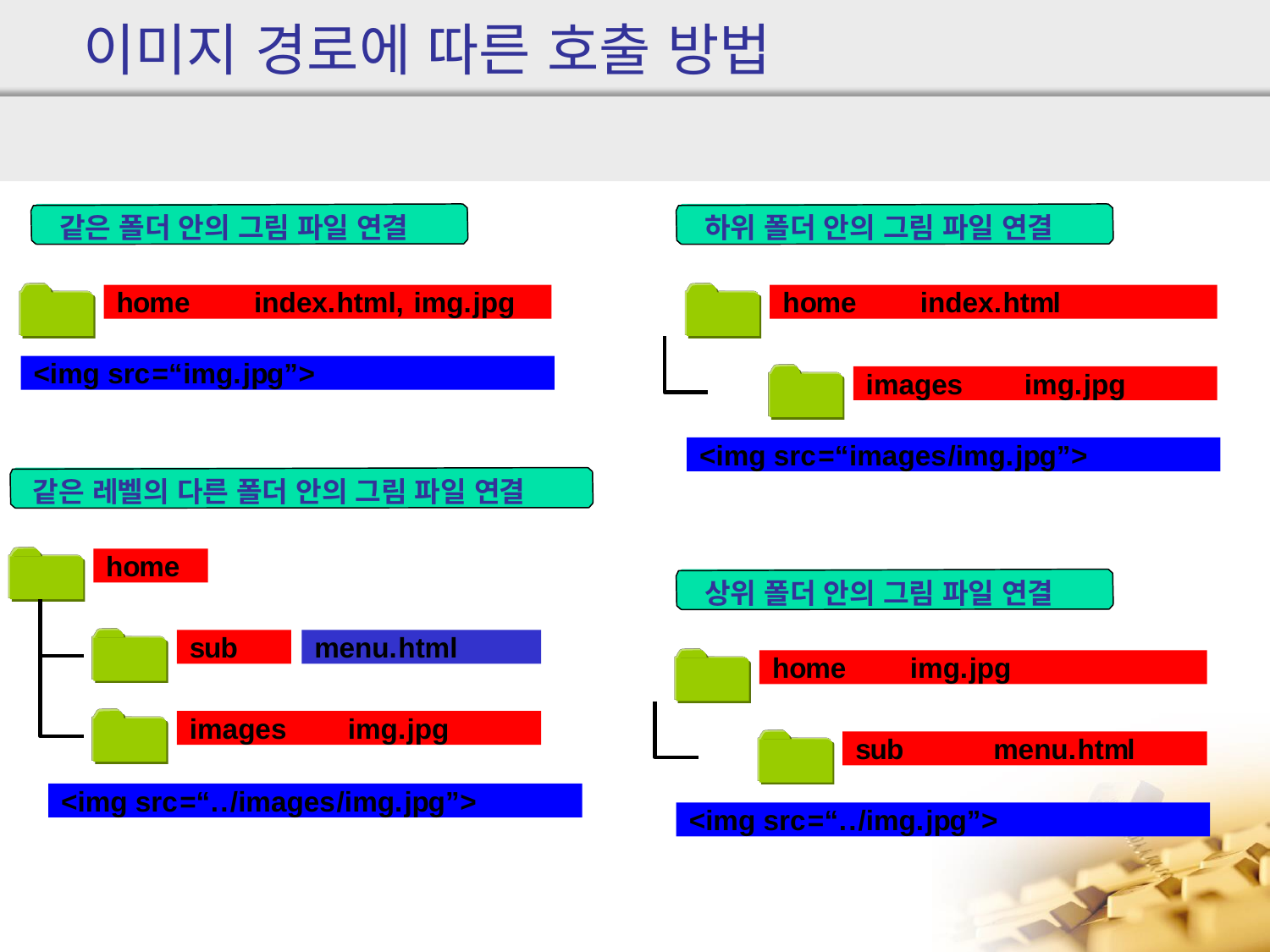

# 이미지 경로에 따른 호출 방법

같은 폴더 안의 그림 파일 연결
하위 폴더 안의 그림 파일 연결

home	index.html, img.jpg

home	index.html

<img src=“img.jpg”>

images	img.jpg

<img src=“images/img.jpg”>

같은 레벨의 다른 폴더 안의 그림 파일 연결

home

상위 폴더 안의 그림 파일 연결

sub
menu.html

home	img.jpg

images	img.jpg

sub	menu.html

<img src=“../images/img.jpg”>
<img src=“../img.jpg”>